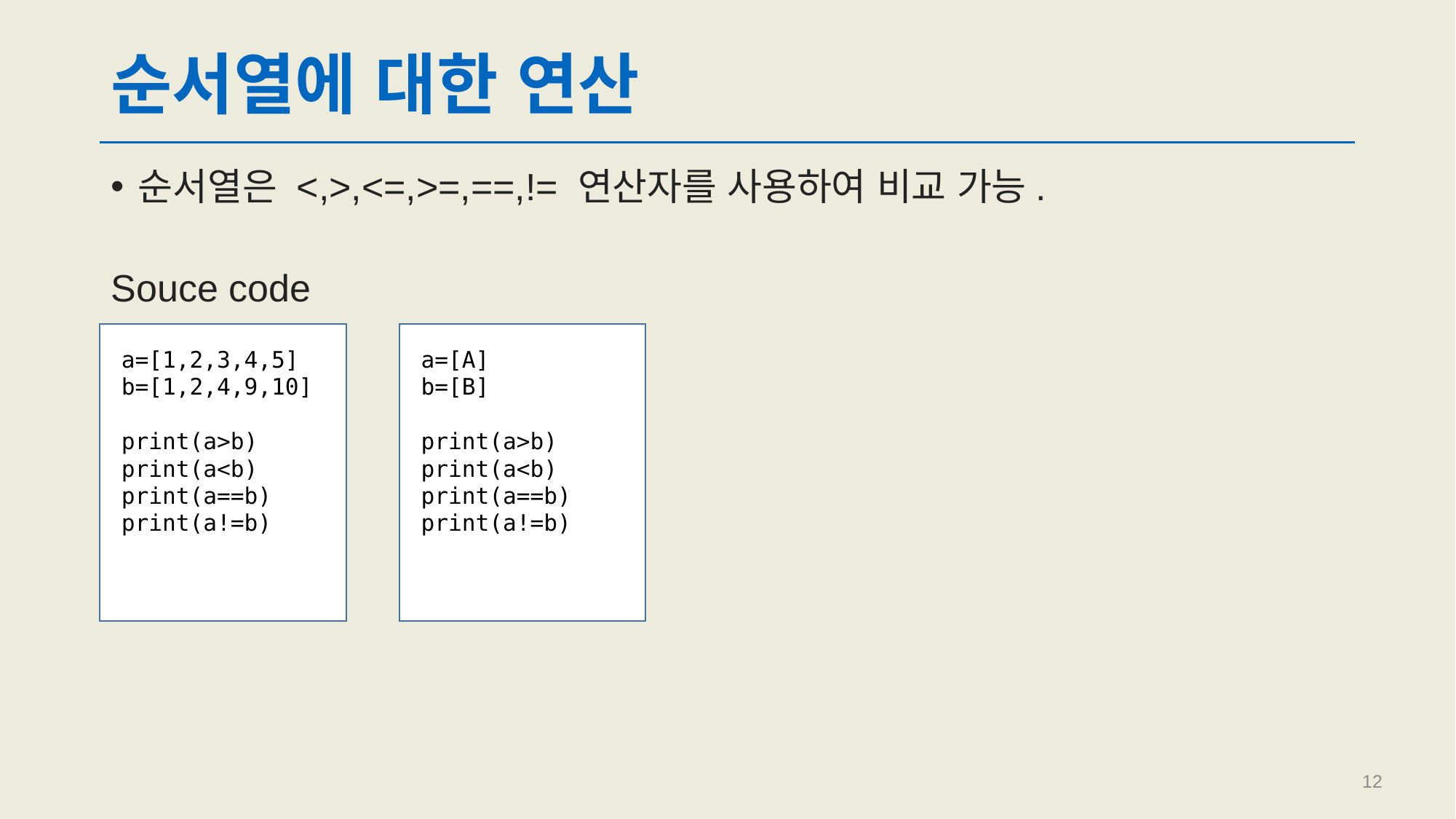

# 순서열에 대한 연산
순서열은 <,>,<=,>=,==,!= 연산자를 사용하여 비교 가능.
Souce code
a=[1,2,3,4,5]
b=[1,2,4,9,10]

print(a>b)
print(a<b)
print(a==b)
print(a!=b)

a=[A]
b=[B]

print(a>b)
print(a<b)
print(a==b)
print(a!=b)

12